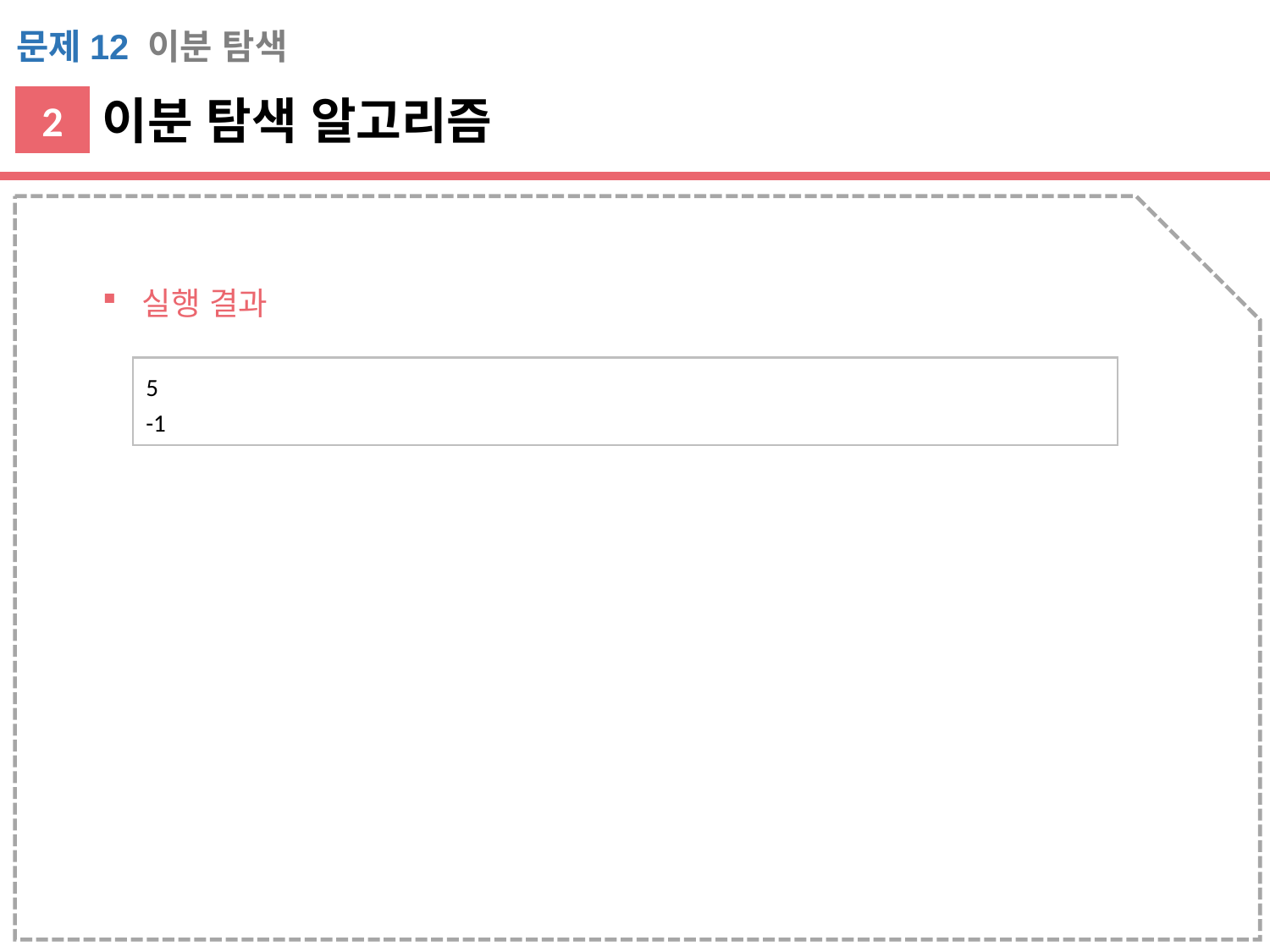

문제12 이분 탐색
이분 탐색 알고리즘
2

실행 결과
5
-1